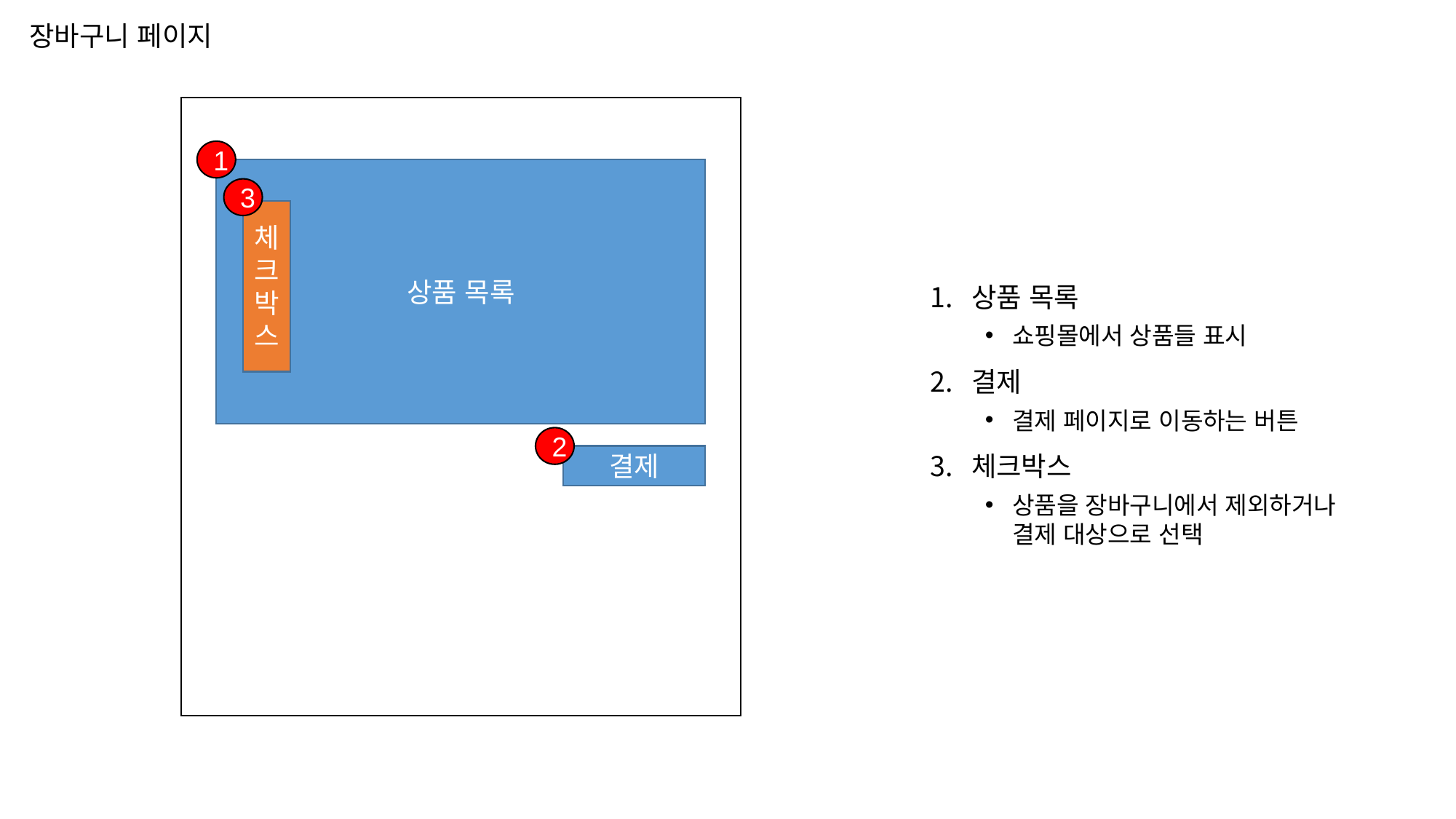

# 장바구니 페이지
상품 목록
쇼핑몰에서 상품들 표시
결제
결제 페이지로 이동하는 버튼
체크박스
상품을 장바구니에서 제외하거나 결제 대상으로 선택

1
상품 목록
3
체크박스
2
결제